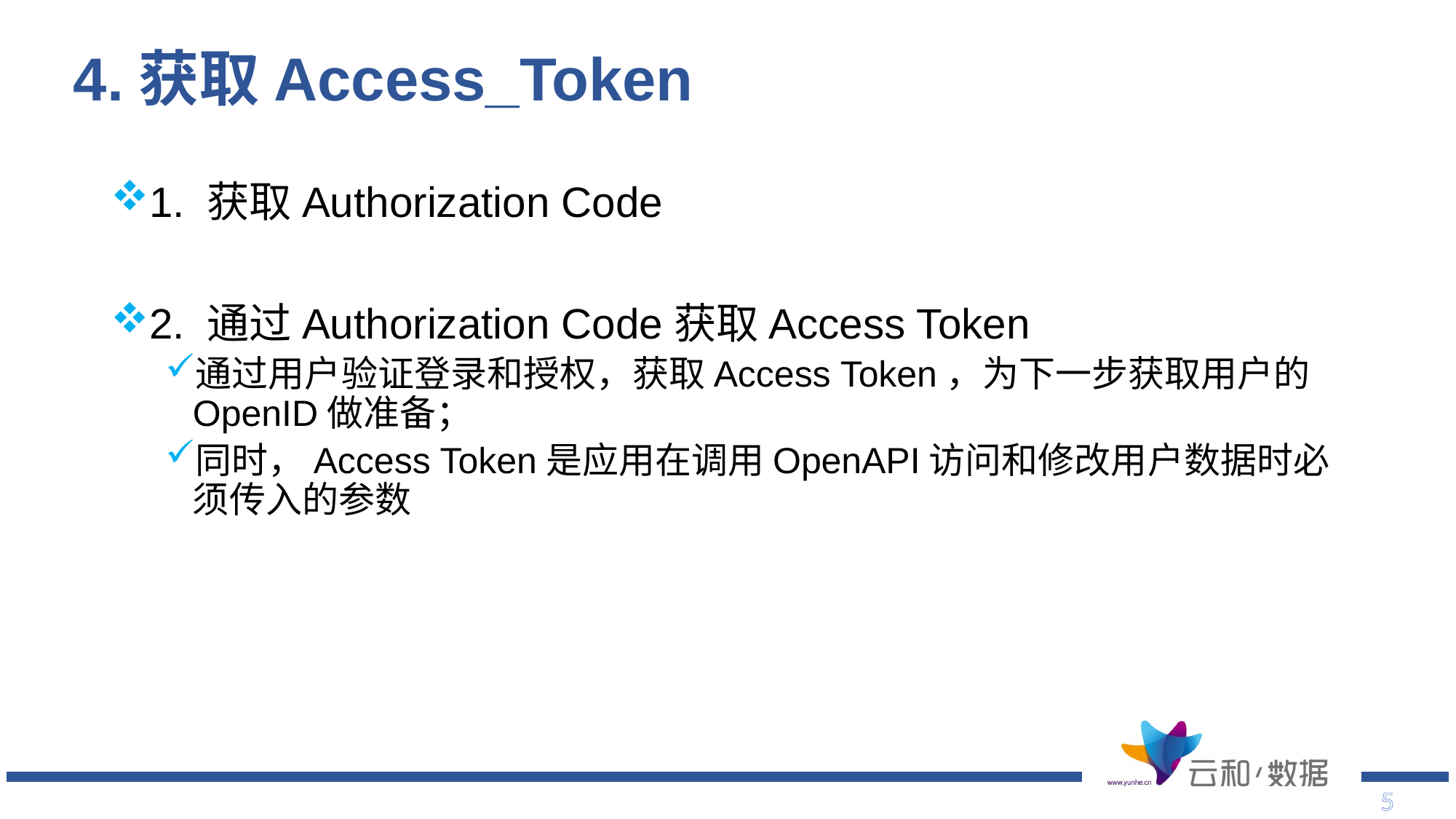

# 4.获取Access_Token
1. 获取Authorization Code

2. 通过Authorization Code获取Access Token
通过用户验证登录和授权，获取Access Token，为下一步获取用户的OpenID做准备；
同时，Access Token是应用在调用OpenAPI访问和修改用户数据时必须传入的参数